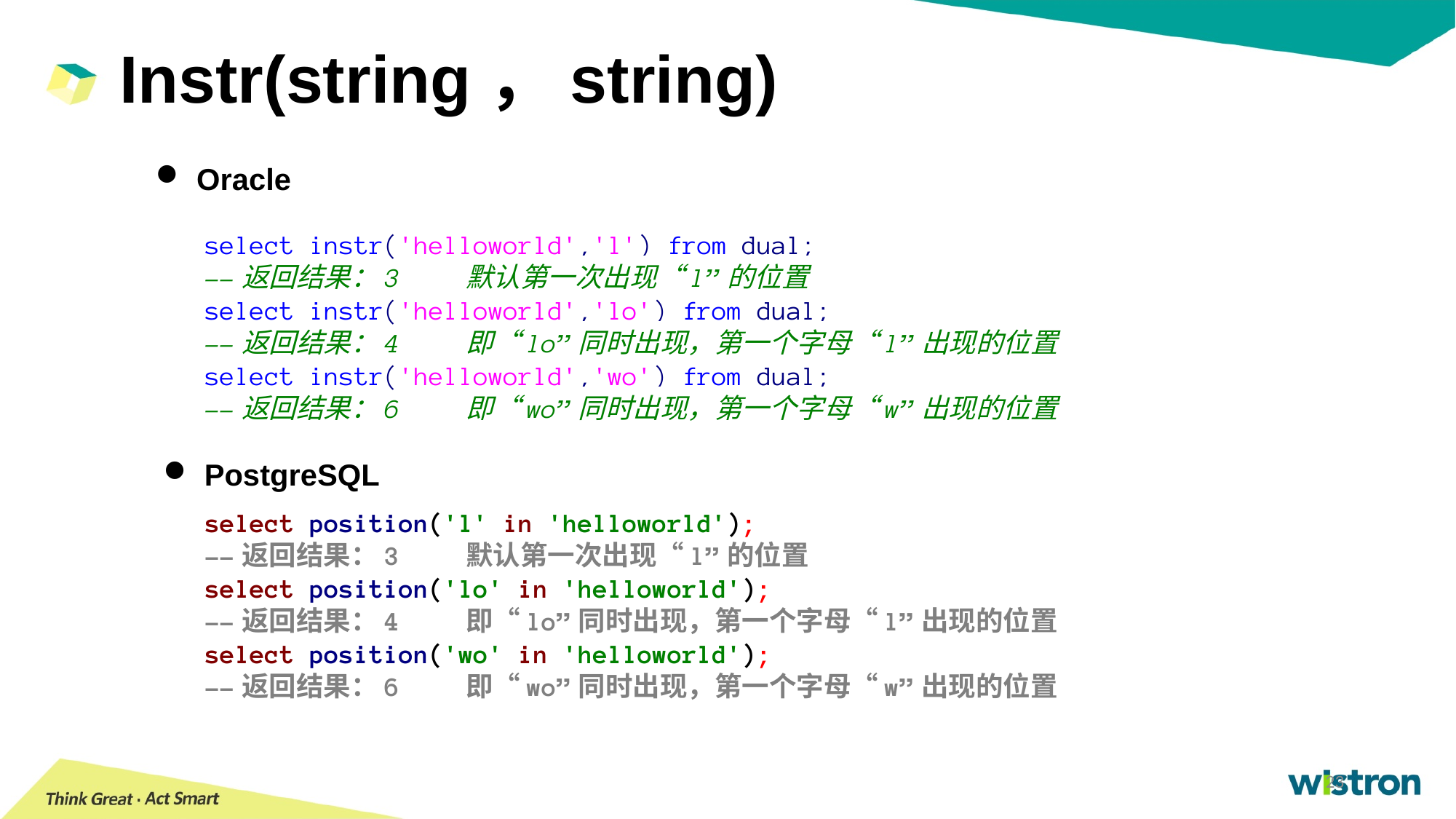

Instr(string，string)
Oracle
select instr('helloworld','l') from dual;
--返回结果：3    默认第一次出现“l”的位置
select instr('helloworld','lo') from dual;
--返回结果：4    即“lo”同时出现，第一个字母“l”出现的位置
select instr('helloworld','wo') from dual;
--返回结果：6    即“wo”同时出现，第一个字母“w”出现的位置
PostgreSQL
select position('l' in 'helloworld');
--返回结果：3    默认第一次出现“l”的位置
select position('lo' in 'helloworld');
--返回结果：4    即“lo”同时出现，第一个字母“l”出现的位置
select position('wo' in 'helloworld');
--返回结果：6    即“wo”同时出现，第一个字母“w”出现的位置
23